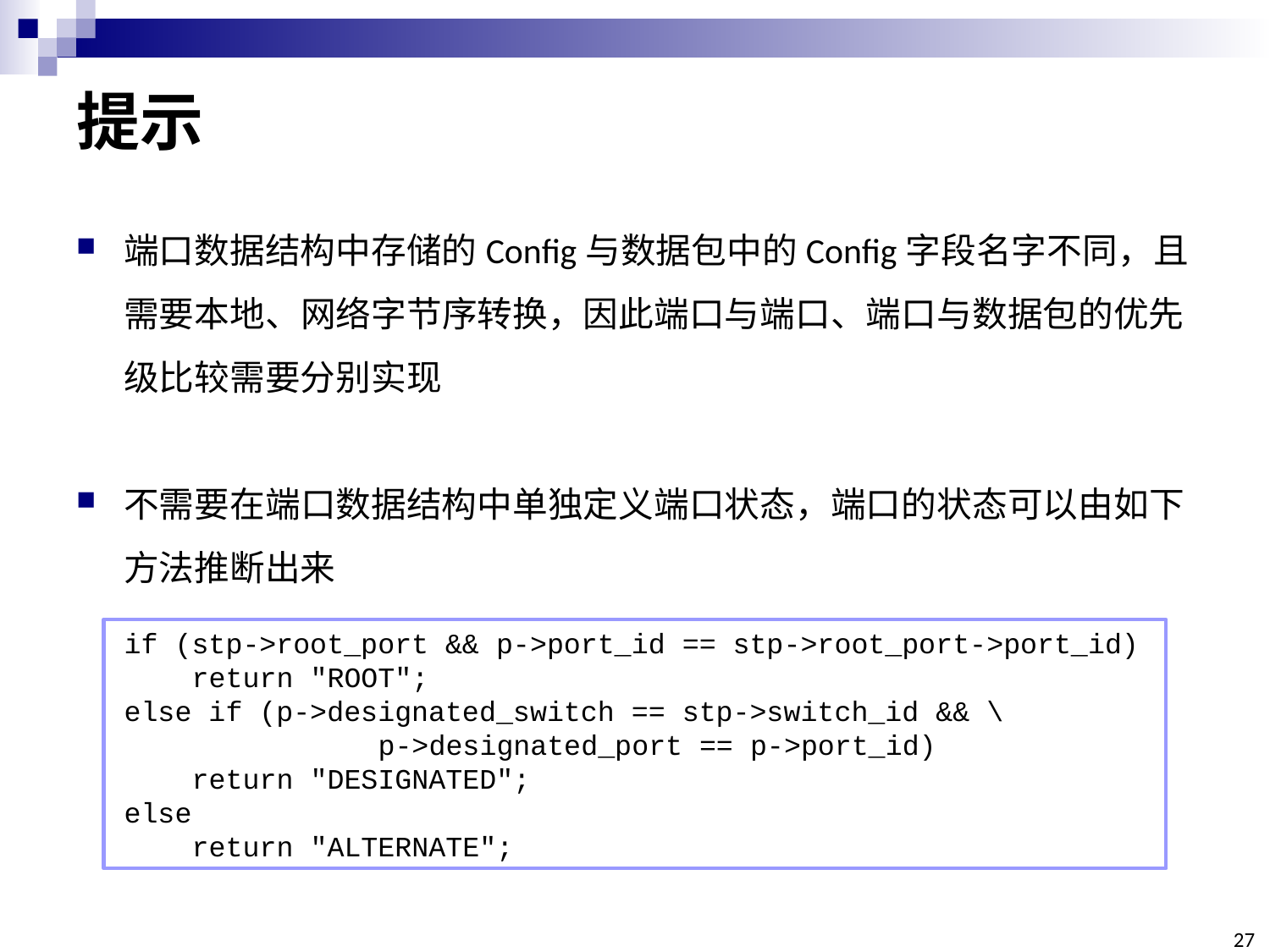

# 提示
端口数据结构中存储的Config与数据包中的Config字段名字不同，且需要本地、网络字节序转换，因此端口与端口、端口与数据包的优先级比较需要分别实现

不需要在端口数据结构中单独定义端口状态，端口的状态可以由如下方法推断出来

if (stp->root_port && p->port_id == stp->root_port->port_id)
    return "ROOT";
else if (p->designated_switch == stp->switch_id && \
		p->designated_port == p->port_id)
    return "DESIGNATED";
else
    return "ALTERNATE";
27